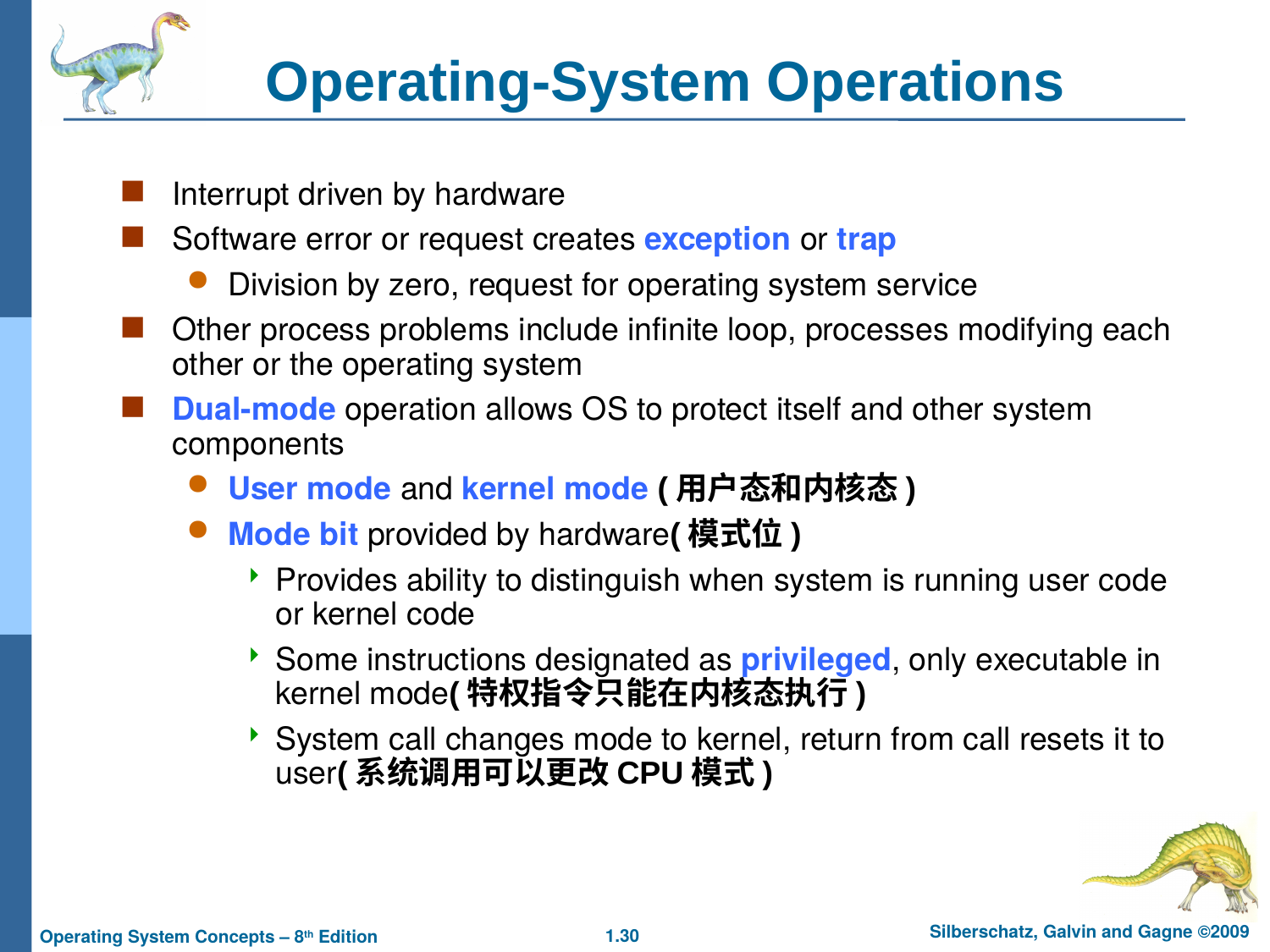

Operating-System Operations
Interrupt driven by hardware
Software error or request creates exception or trap
Division by zero, request for operating system service
Other process problems include infinite loop, processes modifying each other or the operating system
Dual-mode operation allows OS to protect itself and other system components
User mode and kernel mode (用户态和内核态)
Mode bit provided by hardware(模式位)
Provides ability to distinguish when system is running user code or kernel code
Some instructions designated as privileged, only executable in kernel mode(特权指令只能在内核态执行)
System call changes mode to kernel, return from call resets it to user(系统调用可以更改CPU模式)